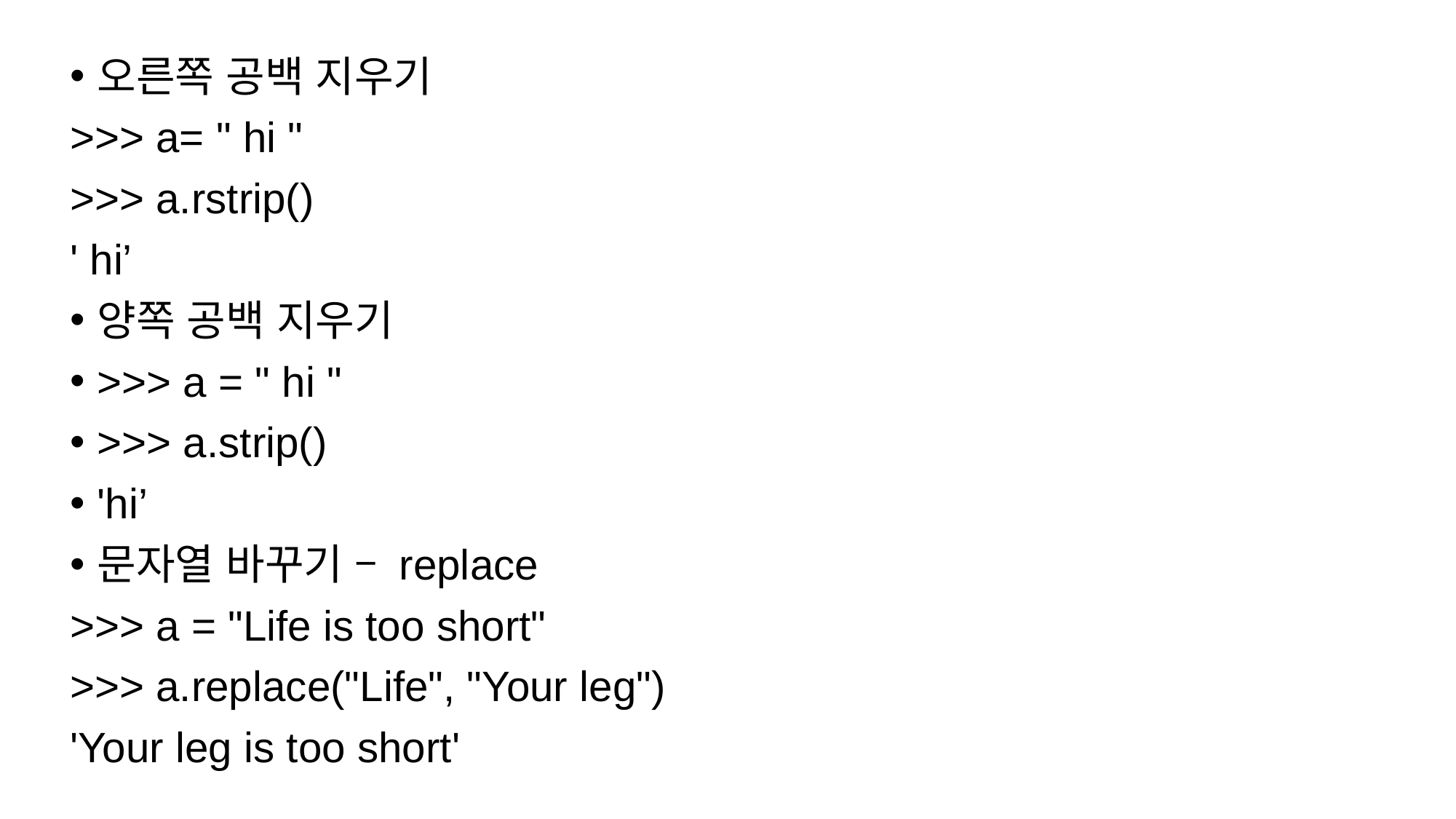

오른쪽 공백 지우기
>>> a= " hi "
>>> a.rstrip()
' hi’
양쪽 공백 지우기
>>> a = " hi "
>>> a.strip()
'hi’
문자열 바꾸기 – replace
>>> a = "Life is too short"
>>> a.replace("Life", "Your leg")
'Your leg is too short'